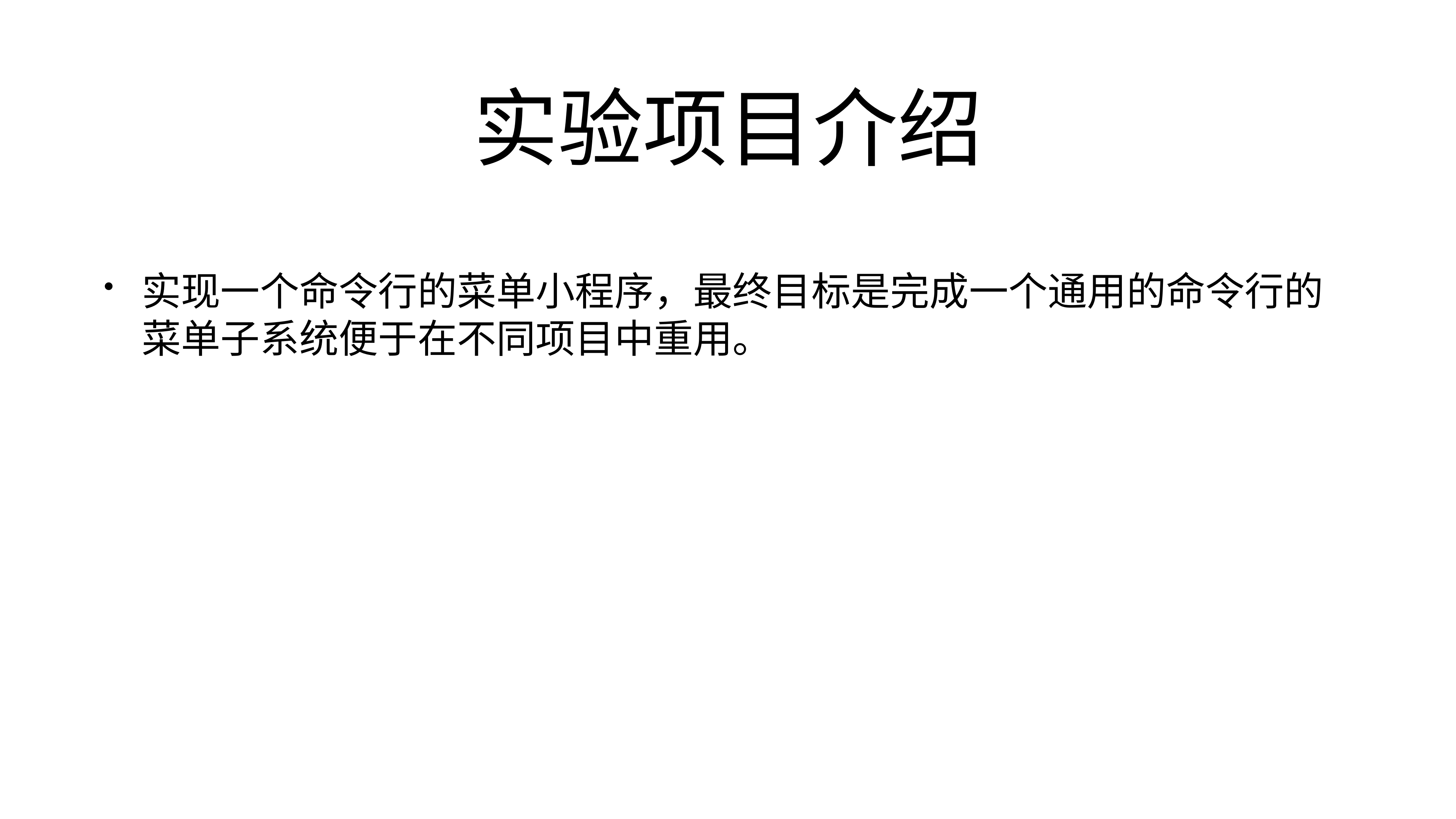

# 实验项目介绍
实现一个命令行的菜单小程序，最终目标是完成一个通用的命令行的菜单子系统便于在不同项目中重用。